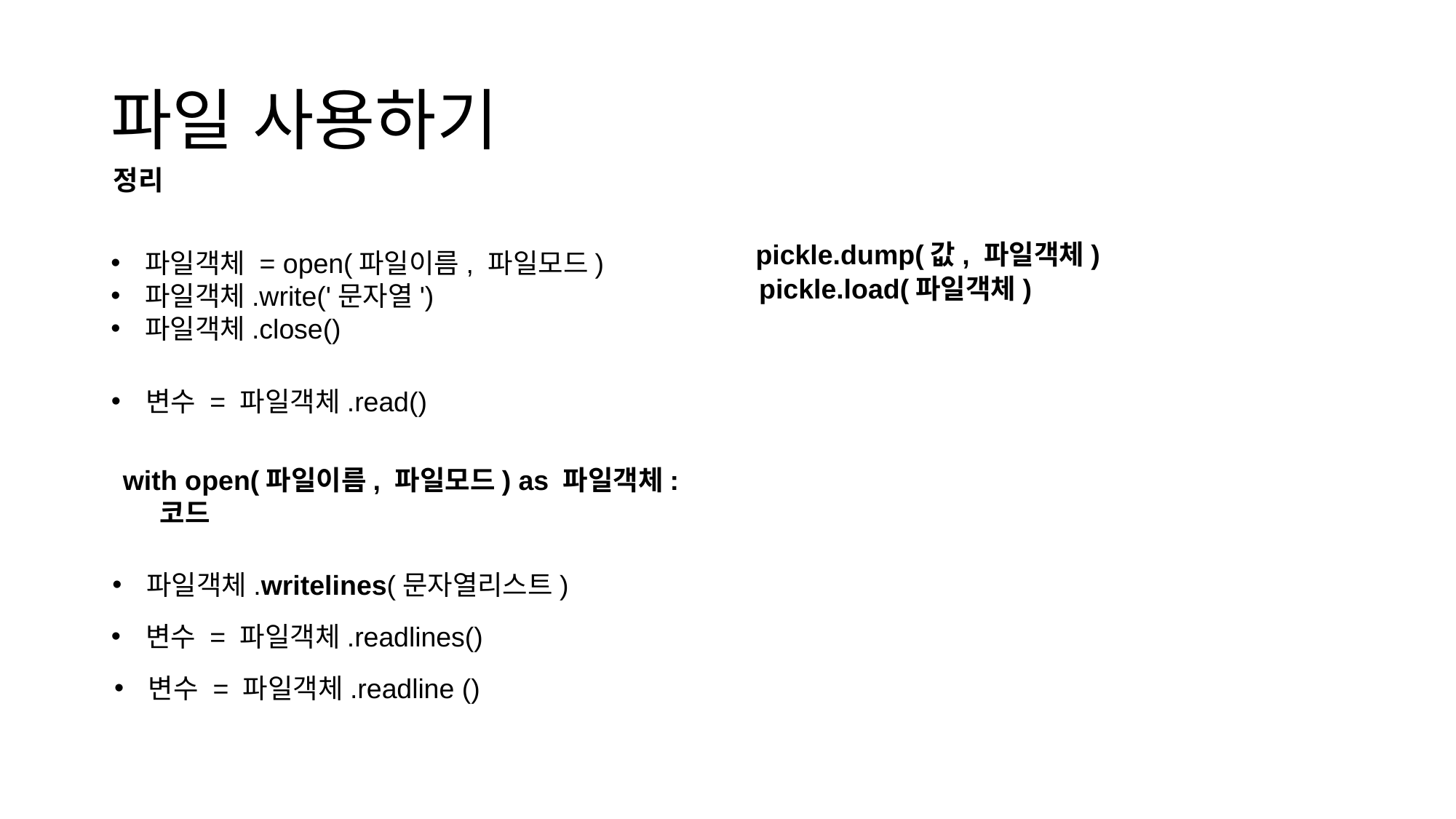

# 파일 사용하기
정리
pickle.dump(값, 파일객체)
파일객체 = open(파일이름, 파일모드)
파일객체.write('문자열')
파일객체.close()
pickle.load(파일객체)
변수 = 파일객체.read()
with open(파일이름, 파일모드) as 파일객체:
    코드
파일객체.writelines(문자열리스트)
변수 = 파일객체.readlines()
변수 = 파일객체.readline ()